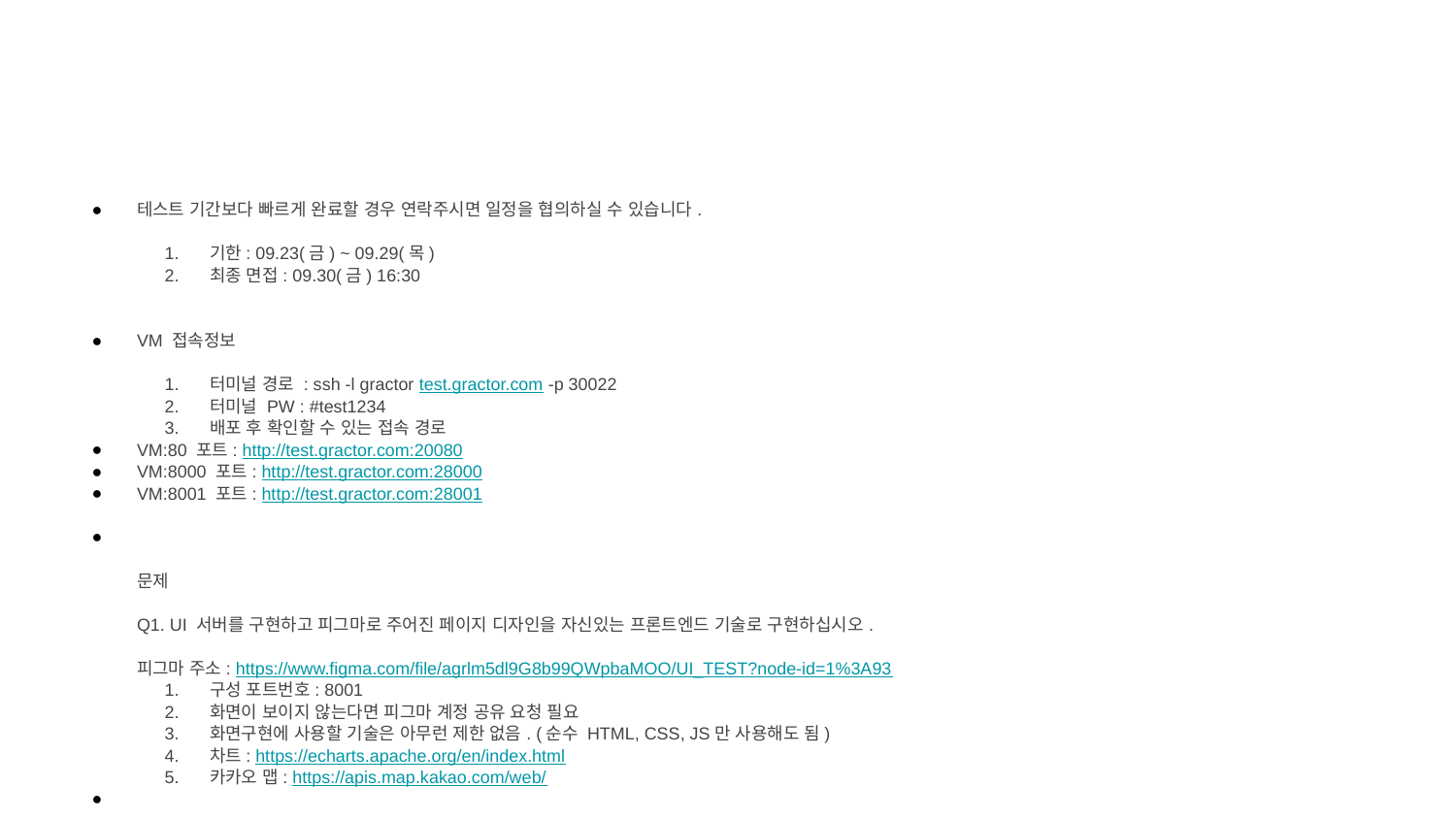

#
테스트 기간보다 빠르게 완료할 경우 연락주시면 일정을 협의하실 수 있습니다.

기한: 09.23(금) ~ 09.29(목)
최종 면접: 09.30(금) 16:30

VM 접속정보

터미널 경로 : ssh -l gractor test.gractor.com -p 30022
터미널 PW : #test1234
배포 후 확인할 수 있는 접속 경로
VM:80 포트: http://test.gractor.com:20080
VM:8000 포트: http://test.gractor.com:28000
VM:8001 포트: http://test.gractor.com:28001

문제
Q1. UI 서버를 구현하고 피그마로 주어진 페이지 디자인을 자신있는 프론트엔드 기술로 구현하십시오.
피그마 주소: https://www.figma.com/file/agrlm5dl9G8b99QWpbaMOO/UI_TEST?node-id=1%3A93
구성 포트번호: 8001
화면이 보이지 않는다면 피그마 계정 공유 요청 필요
화면구현에 사용할 기술은 아무런 제한 없음. (순수 HTML, CSS, JS만 사용해도 됨)
차트: https://echarts.apache.org/en/index.html
카카오 맵: https://apis.map.kakao.com/web/
Q2. API 서버를 구현하십시오.
구성 포트번호: 8000
DB를 구성하지 않고 단순히 저장된 JSON 파일을 읽거나 하드코딩하여 응답해도 됨
/api/ 로 시작하도록 URI 구성
이후의 문제를 해결하기 위하여 반드시 UI 서버와는 별개로 작성할 것.
Q3. 프론트엔드의 일부분을 Q2에서 구현한 API 서버와 통신하여 데이터를 응답받아 구성하도록 수정하십시오.
Q4. API 서버와 통신하는 부분에서 API 서버의 IP가 노출되지 않도록 서버를 구성하십시오.
UI 서버 VM에 Nginx를 설치하고 Nginx가 /api/로 시작하는 URI 패턴을 수신한 경우 API 서버에게 요청을 전달할 수 있도록 구성하십시오.
키워드: Proxy Pass
Q5. API 서버를 Dockerize하여 가상화 하십시오.
단계별 목표 아키텍처
첨부파일: 과제 - 단계별 목표 아키텍처.pdf
주의사항
백엔드, 프론트엔드 구현시 사용하는 기술이나 언어의 "제한이 없습니다." 가장 자신있는 기술로 구현하시면 됩니다.
* 단, 과제와는 상관없이 업무시에는 node.js와 vue.js를 기반으로 작업하셔야 하므로 참고하시기 바랍니다.
문제 1번부터 5번까지 진행하면서 해결한 모든 작업내역을 남길 필요는 없습니다. 정상작동하는 UI Server, Dockerized API Server 두개가 최종형태가 되면 됩니다.
진행간
진행하시다가 해결이 안되는 부분이 있다면 꼭 메일이나 전화로 문의주세요.
감사합니다.